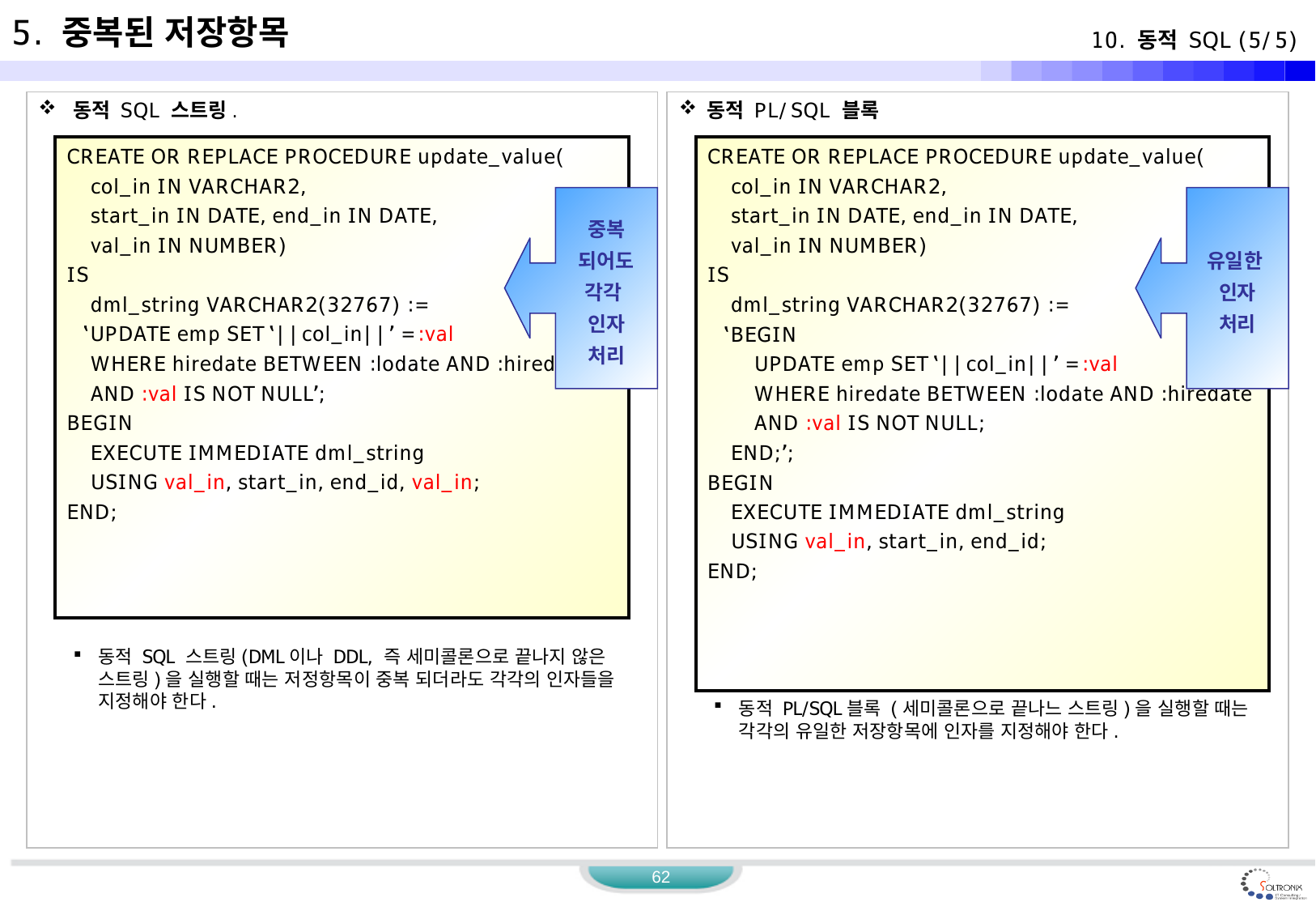

5. 중복된 저장항목
10. 동적 SQL (5/5)
  동적 SQL 스트링.

동적 SQL 스트링(DML이나 DDL, 즉 세미콜론으로 끝나지 않은 스트링)을 실행할 때는 저정항목이 중복 되더라도 각각의 인자들을 지정해야 한다.

 동적 PL/SQL 블록

동적 PL/SQL블록 (세미콜론으로 끝나느 스트링)을 실행할 때는 각각의 유일한 저장항목에 인자를 지정해야 한다.

| CREATE OR REPLACE PROCEDURE update\_value( col\_in IN VARCHAR2, start\_in IN DATE, end\_in IN DATE, val\_in IN NUMBER) IS dml\_string VARCHAR2(32767) := ‘UPDATE emp SET ‘||col\_in||’ =:val WHERE hiredate BETWEEN :lodate AND :hiredate AND :val IS NOT NULL’; BEGIN EXECUTE IMMEDIATE dml\_string USING val\_in, start\_in, end\_id, val\_in; END; |
| --- |
| CREATE OR REPLACE PROCEDURE update\_value( col\_in IN VARCHAR2, start\_in IN DATE, end\_in IN DATE, val\_in IN NUMBER) IS dml\_string VARCHAR2(32767) := ‘BEGIN UPDATE emp SET ‘||col\_in||’ =:val WHERE hiredate BETWEEN :lodate AND :hiredate AND :val IS NOT NULL; END;’; BEGIN EXECUTE IMMEDIATE dml\_string USING val\_in, start\_in, end\_id; END; |
| --- |
중복
되어도
각각
인자
처리
유일한
인자
처리